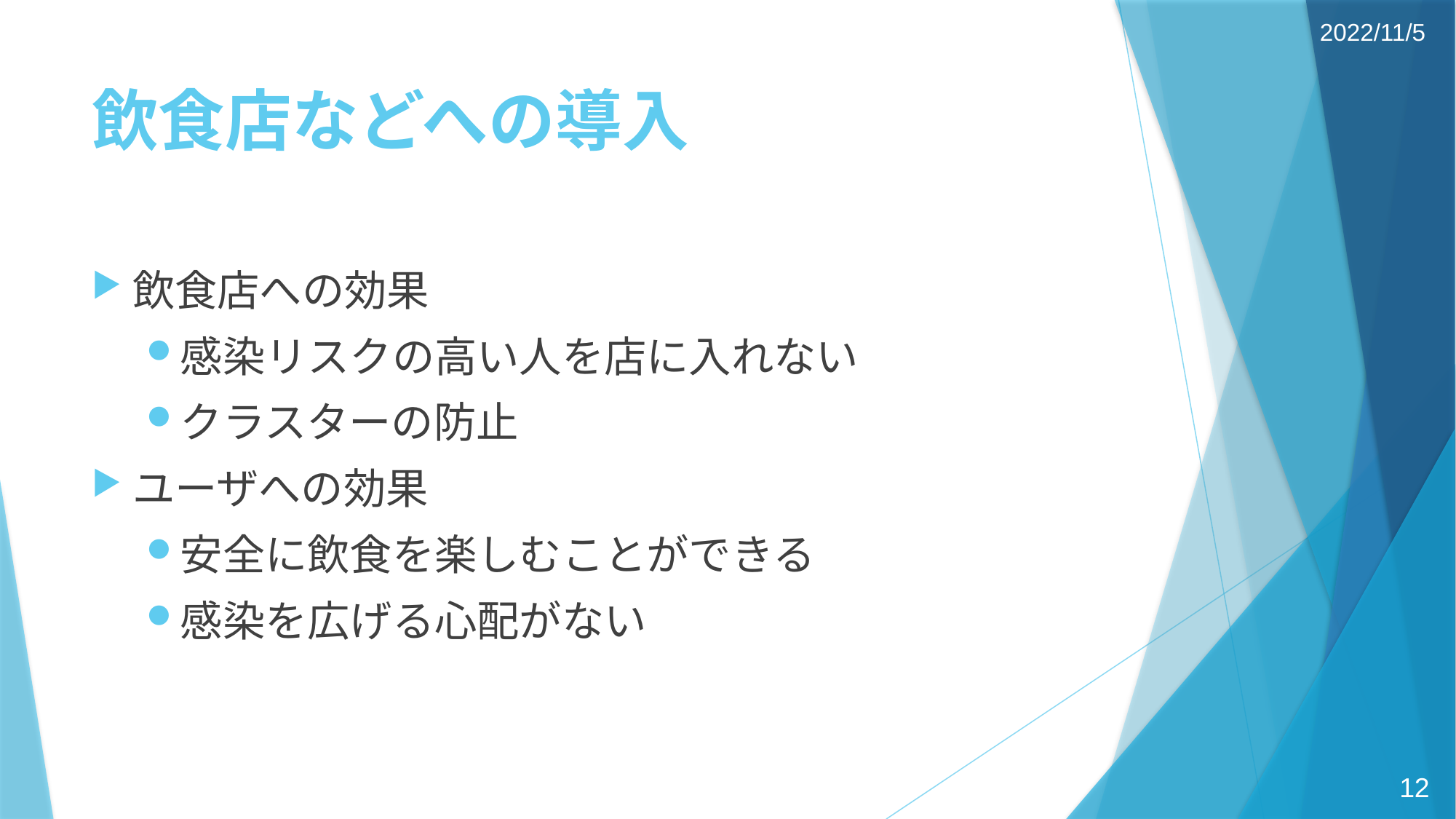

2022/11/5
# 飲食店などへの導入
飲食店への効果
感染リスクの高い人を店に入れない
クラスターの防止
ユーザへの効果
安全に飲食を楽しむことができる
感染を広げる心配がない

12